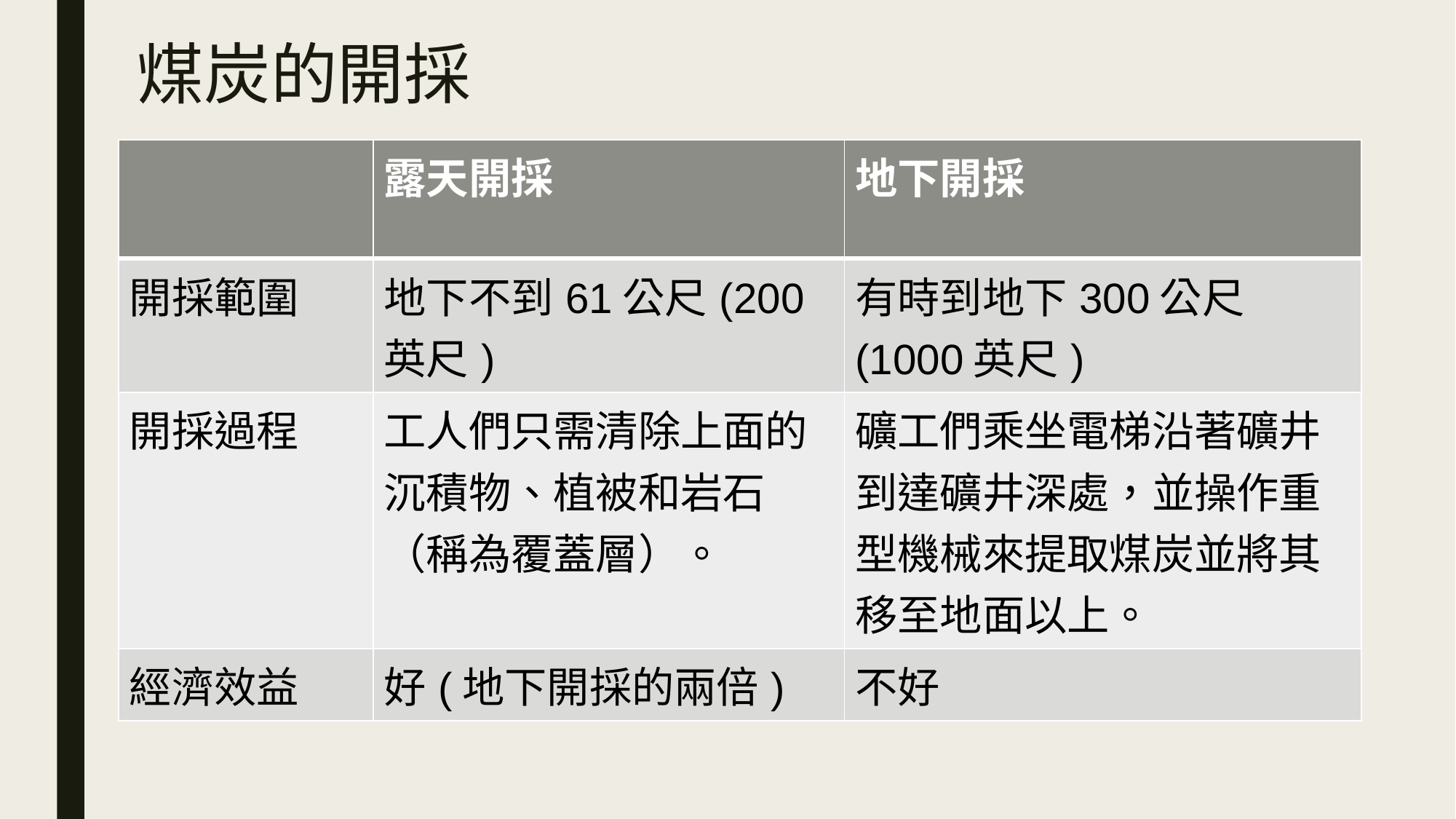

煤炭的開採
|  | 露天開採 | 地下開採 |
| --- | --- | --- |
| 開採範圍 | 地下不到61公尺(200英尺) | 有時到地下300公尺(1000英尺) |
| 開採過程 | 工人們只需清除上面的沉積物、植被和岩石（稱為覆蓋層）。 | 礦工們乘坐電梯沿著礦井到達礦井深處，並操作重型機械來提取煤炭並將其移至地面以上。 |
| 經濟效益 | 好(地下開採的兩倍) | 不好 |